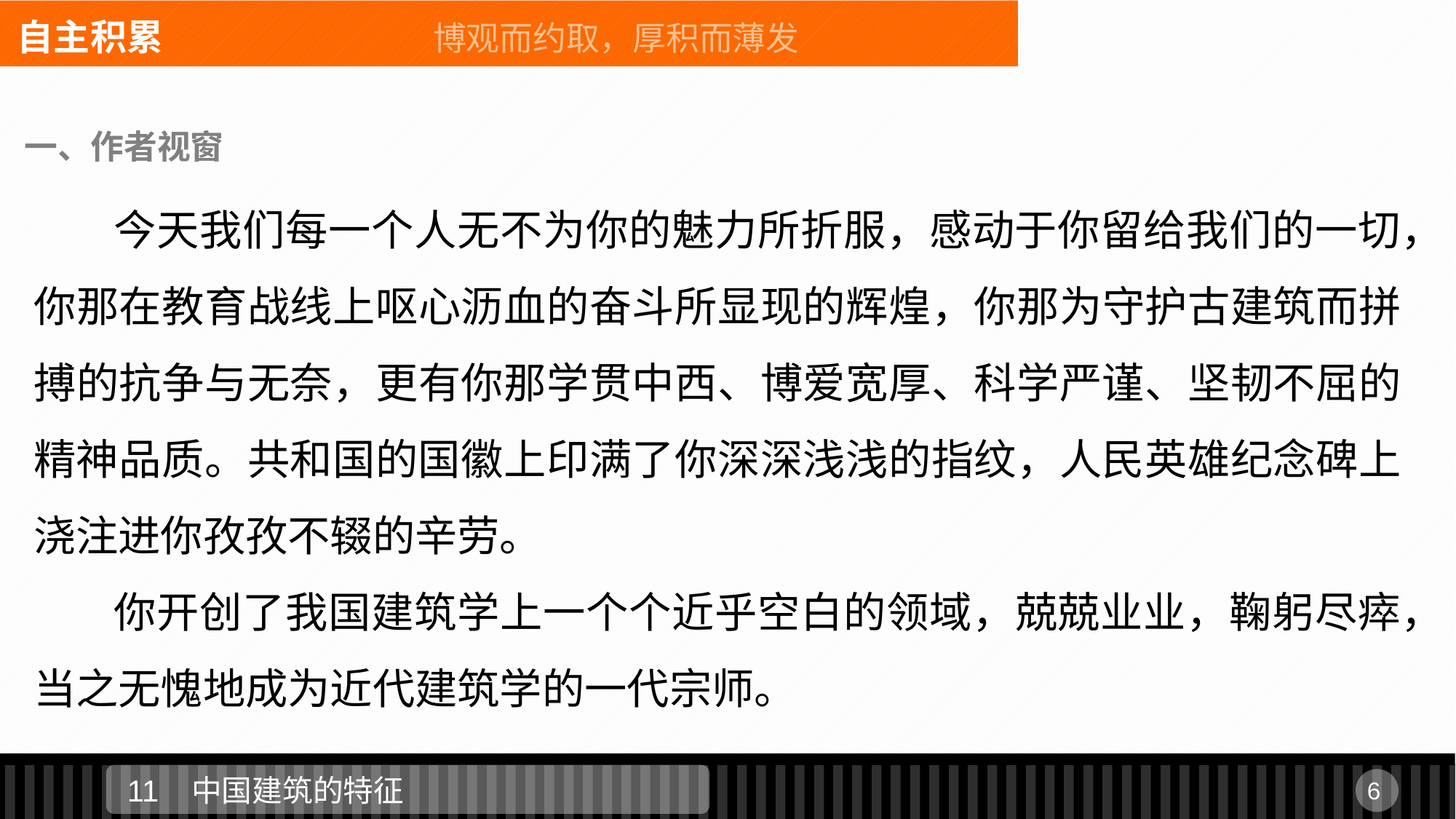

自主积累                                 博观而约取，厚积而薄发
一、作者视窗
       今天我们每一个人无不为你的魅力所折服，感动于你留给我们的一切，你那在教育战线上呕心沥血的奋斗所显现的辉煌，你那为守护古建筑而拼搏的抗争与无奈，更有你那学贯中西、博爱宽厚、科学严谨、坚韧不屈的精神品质。共和国的国徽上印满了你深深浅浅的指纹，人民英雄纪念碑上浇注进你孜孜不辍的辛劳。
       你开创了我国建筑学上一个个近乎空白的领域，兢兢业业，鞠躬尽瘁，当之无愧地成为近代建筑学的一代宗师。